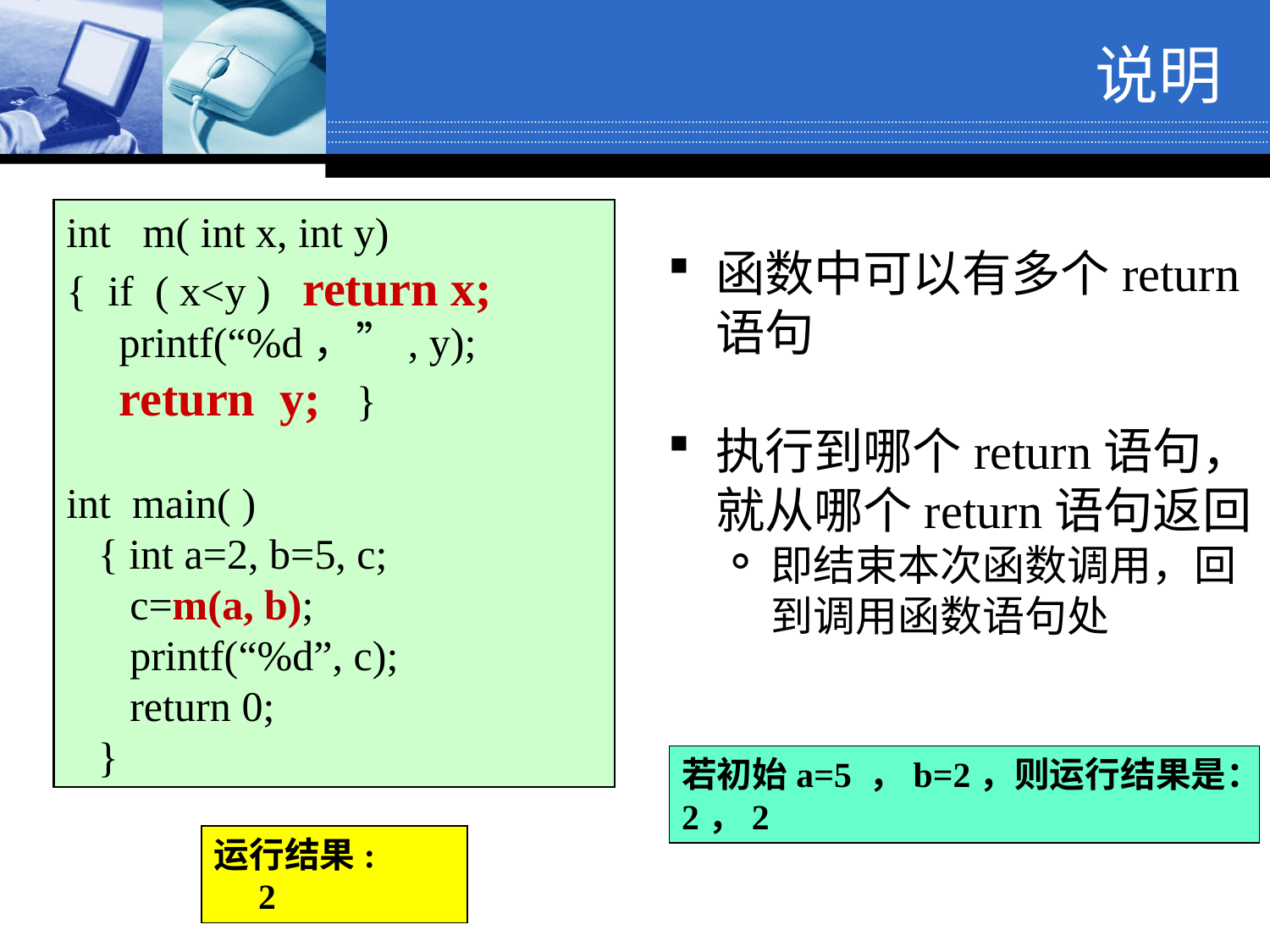

说明
int   m( int x, int y)
{  if  ( x<y )   return x;
     printf(“%d，”, y);
     return  y;   }

int  main( )
   { int a=2, b=5, c;
      c=m(a, b);
      printf(“%d”, c);
      return 0;
   }
函数中可以有多个return语句

执行到哪个return语句，就从哪个return语句返回
即结束本次函数调用，回到调用函数语句处

若初始a=5 ，b=2，则运行结果是：
2，2
运行结果:
     2